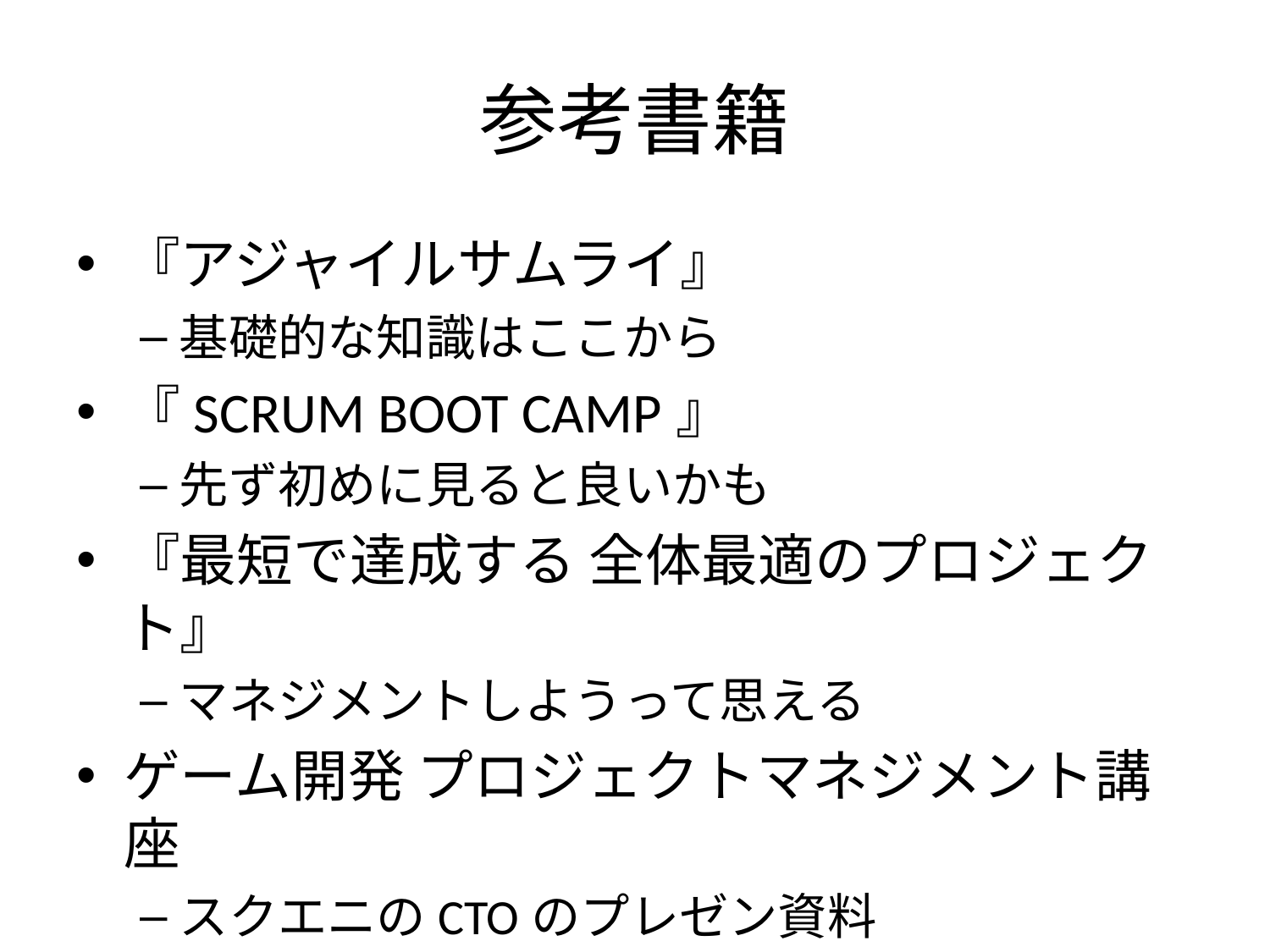

# 参考書籍
『アジャイルサムライ』
基礎的な知識はここから
『SCRUM BOOT CAMP』
先ず初めに見ると良いかも
『最短で達成する 全体最適のプロジェクト』
マネジメントしようって思える
ゲーム開発 プロジェクトマネジメント講座
スクエニのCTOのプレゼン資料